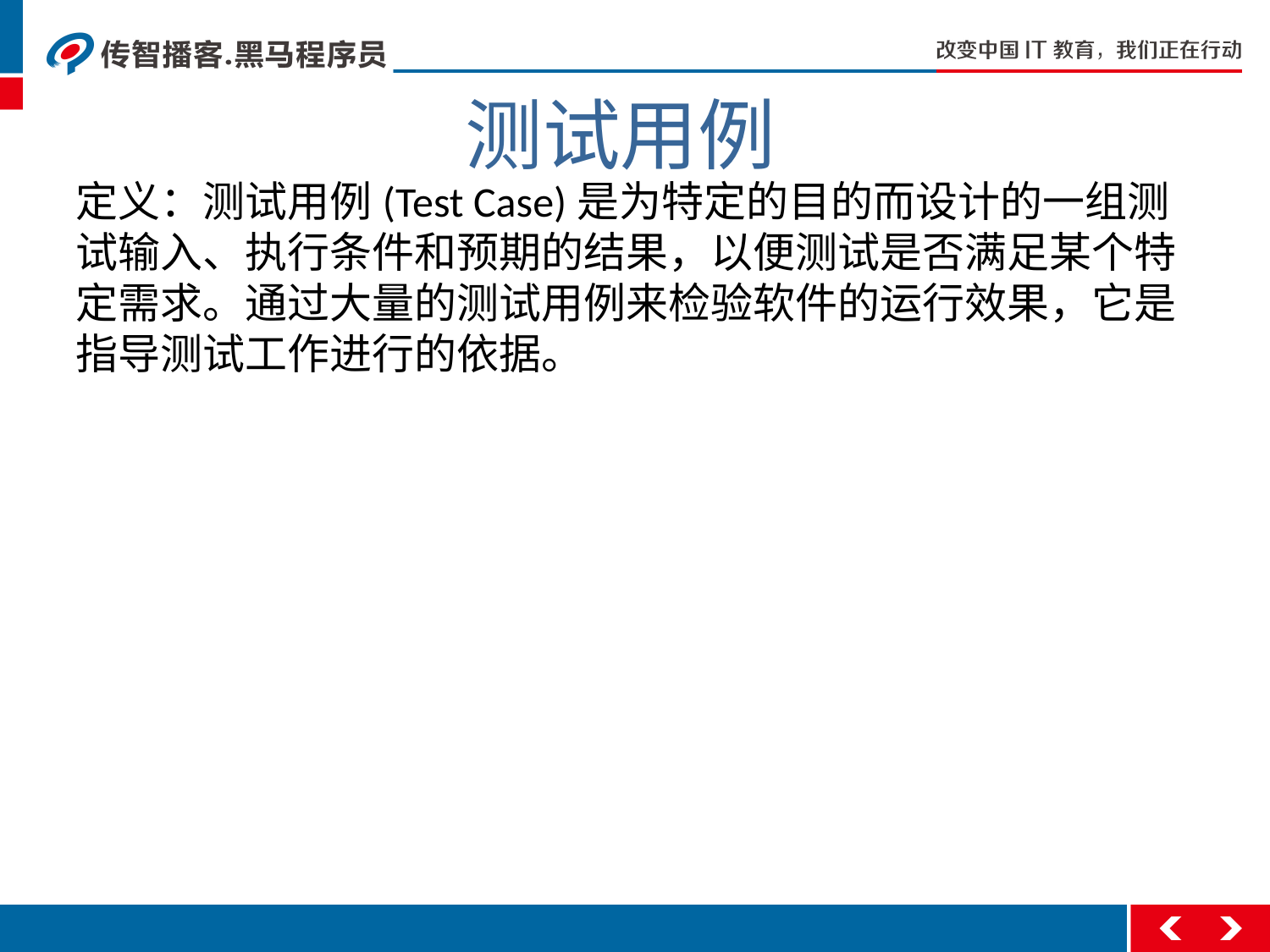

测试用例
定义：测试用例(Test Case)是为特定的目的而设计的一组测试输入、执行条件和预期的结果，以便测试是否满足某个特定需求。通过大量的测试用例来检验软件的运行效果，它是指导测试工作进行的依据。